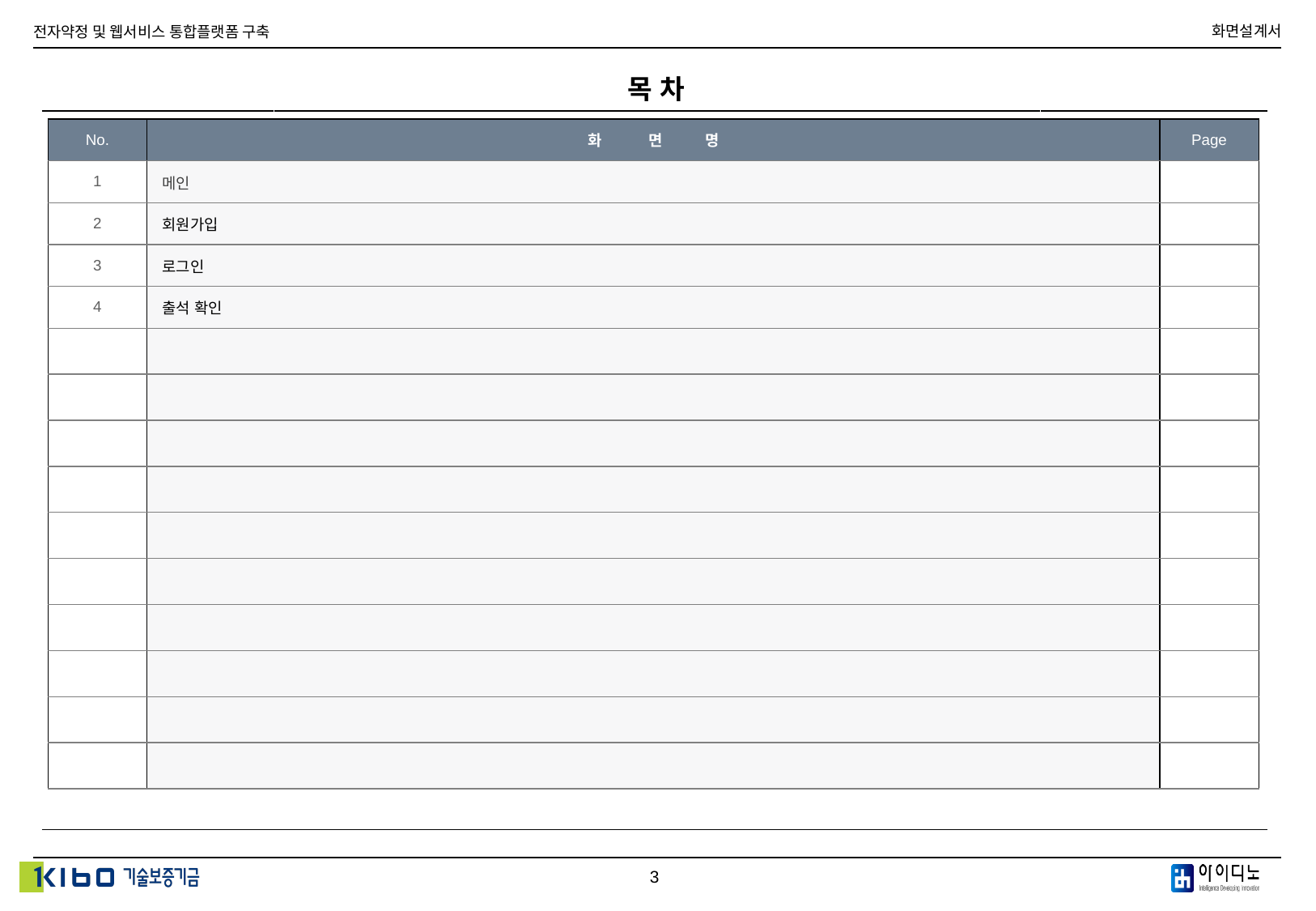

| No. | 화 면 명 | Page |
| --- | --- | --- |
| 1 | 메인 |  |
| 2 | 회원가입 |  |
| 3 | 로그인 |  |
| 4 | 출석 확인 |  |
|  |  |  |
|  |  |  |
|  |  |  |
|  |  |  |
|  |  |  |
|  |  |  |
|  |  |  |
|  |  |  |
|  |  |  |
|  |  |  |